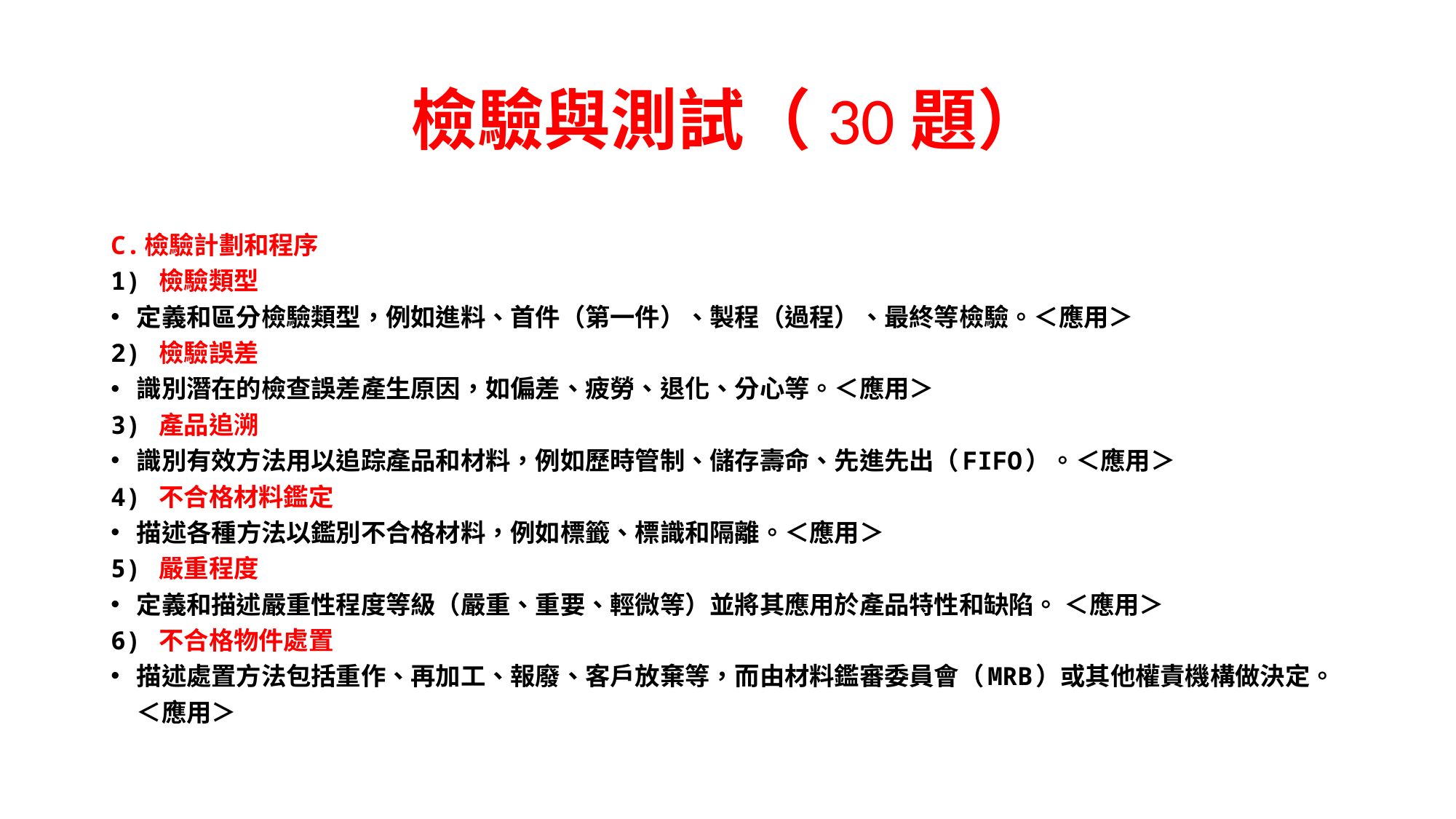

# 檢驗與測試（30題）
C.檢驗計劃和程序
1) 檢驗類型
定義和區分檢驗類型，例如進料、首件（第一件）、製程（過程）、最終等檢驗。＜應用＞
2) 檢驗誤差
識別潛在的檢查誤差產生原因，如偏差、疲勞、退化、分心等。＜應用＞
3) 產品追溯
識別有效方法用以追踪產品和材料，例如歷時管制、儲存壽命、先進先出（FIFO）。＜應用＞
4) 不合格材料鑑定
描述各種方法以鑑別不合格材料，例如標籤、標識和隔離。＜應用＞
5) 嚴重程度
定義和描述嚴重性程度等級（嚴重、重要、輕微等）並將其應用於產品特性和缺陷。 ＜應用＞
6) 不合格物件處置
描述處置方法包括重作、再加工、報廢、客戶放棄等，而由材料鑑審委員會（MRB）或其他權責機構做決定。＜應用＞